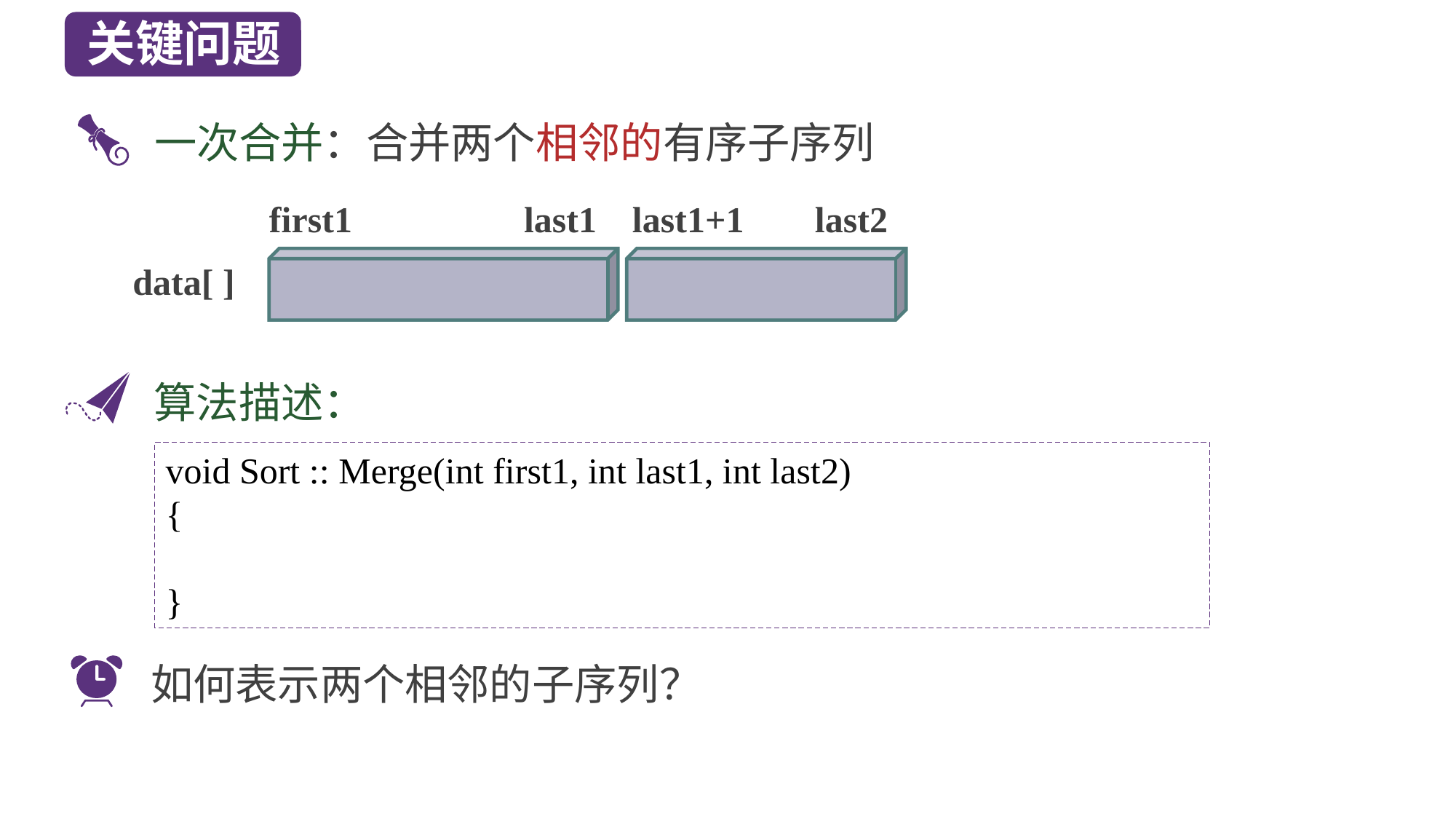

关键问题

一次合并：合并两个相邻的有序子序列

first1
last1
last1+1
last2

data[ ]
算法描述：

void Sort :: Merge(int first1, int last1, int last2)
{

}
如何表示两个相邻的子序列？